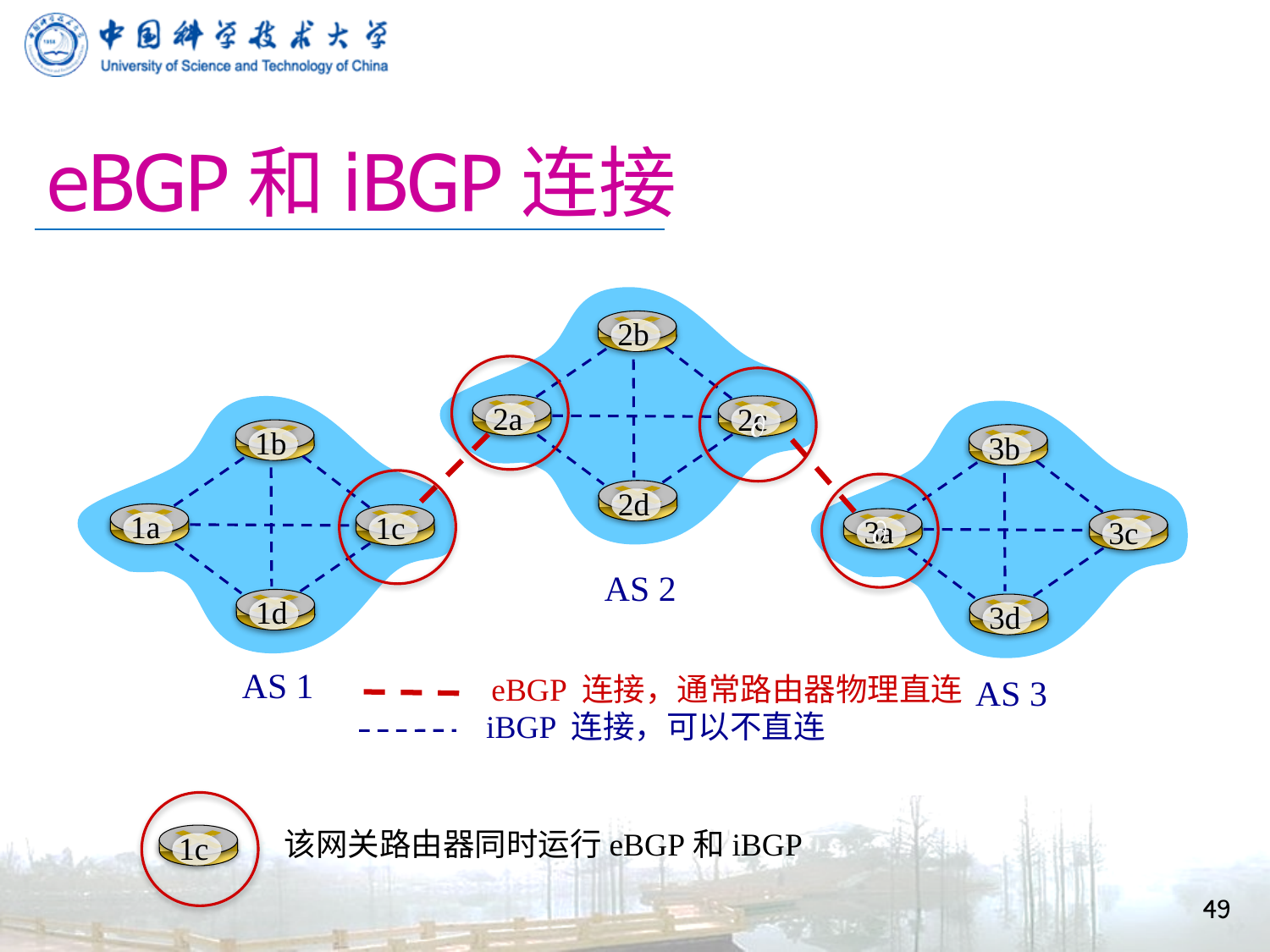

# eBGP和iBGP连接

2b

2a

2c

2d

∂

∂

1c

该网关路由器同时运行eBGP和iBGP

3b

3a

3c

3d

1b

1a

1c

AS 2
1d

AS 1
eBGP 连接，通常路由器物理直连
iBGP 连接，可以不直连
AS 3
49